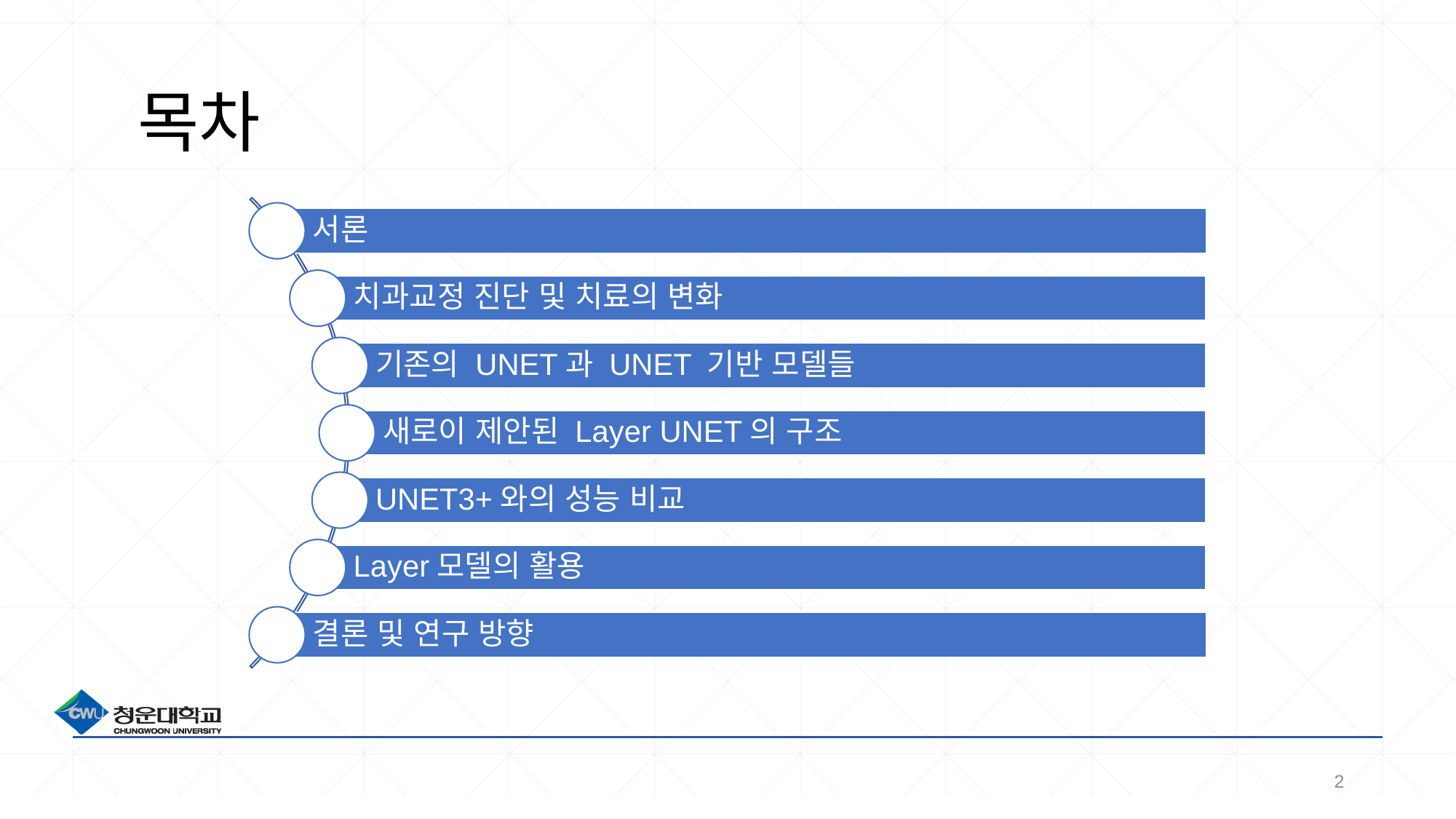

# 목차
서론
치과교정 진단 및 치료의 변화
기존의 UNET과 UNET 기반 모델들
새로이 제안된 Layer UNET의 구조
UNET3+와의 성능 비교
Layer모델의 활용
결론 및 연구 방향
2